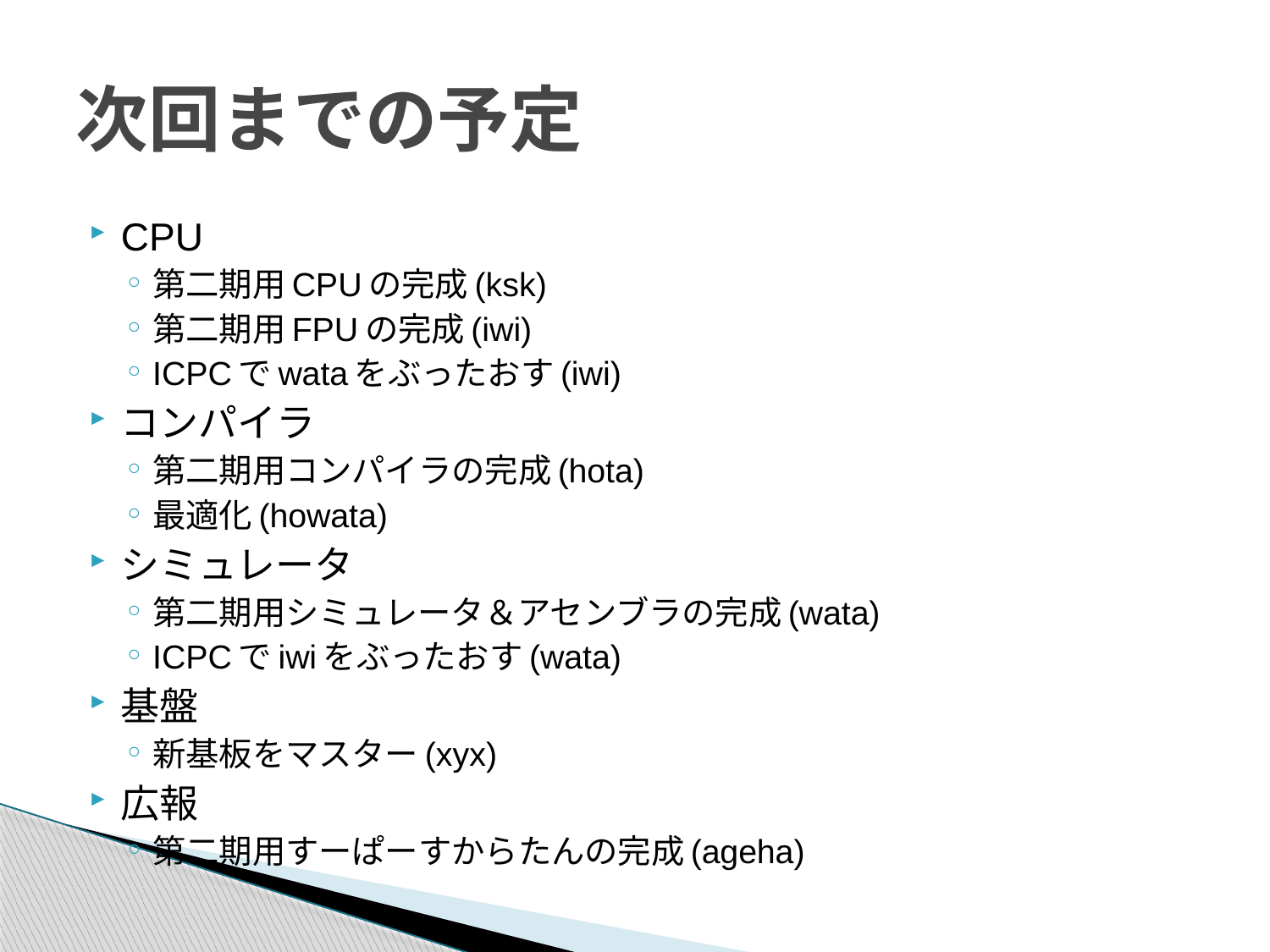

# 次回までの予定
CPU
第二期用CPUの完成(ksk)
第二期用FPUの完成(iwi)
ICPCでwataをぶったおす(iwi)
コンパイラ
第二期用コンパイラの完成(hota)
最適化(howata)
シミュレータ
第二期用シミュレータ＆アセンブラの完成(wata)
ICPCでiwiをぶったおす(wata)
基盤
新基板をマスター(xyx)
広報
第二期用すーぱーすからたんの完成(ageha)